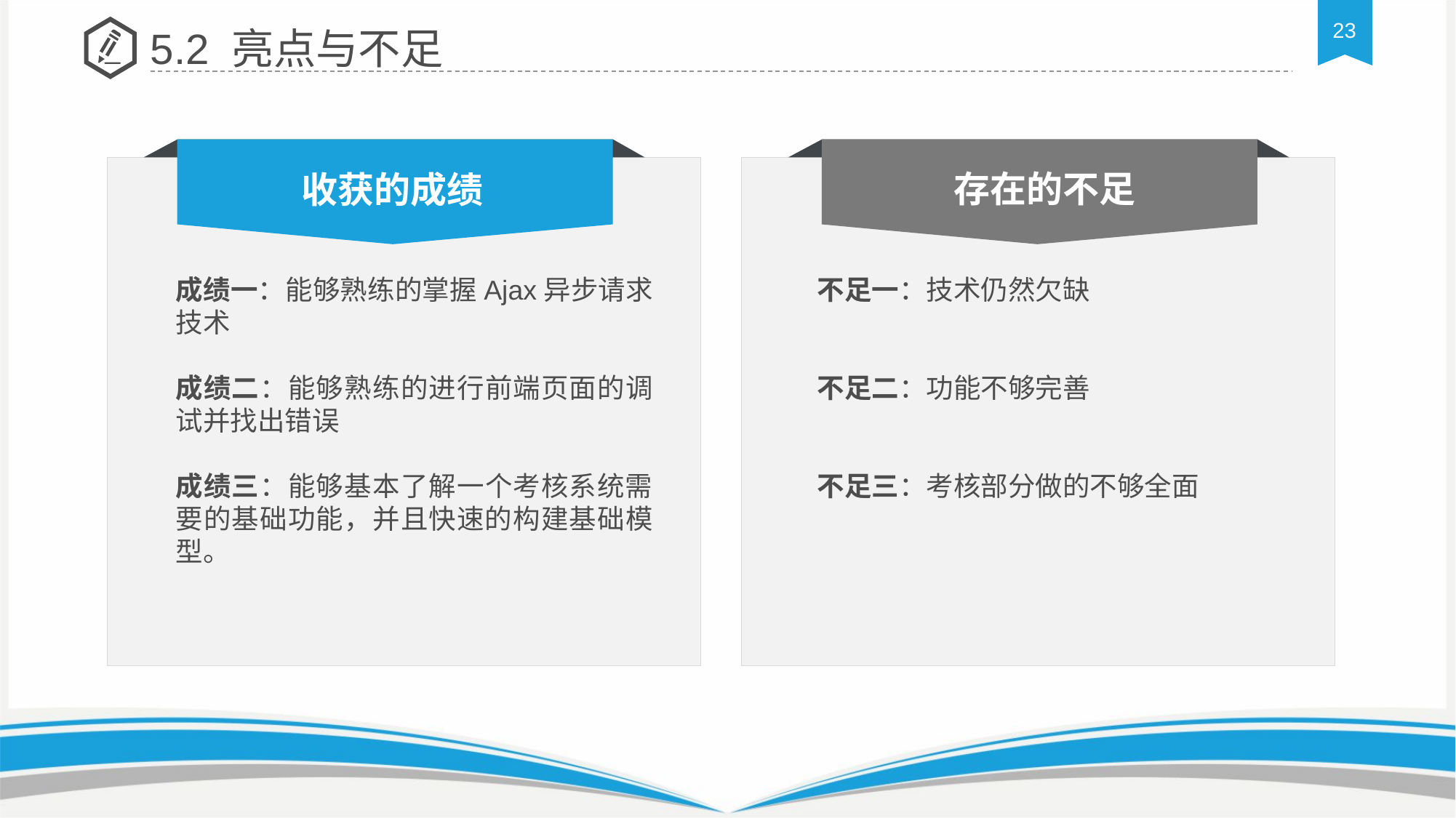

5.2 亮点与不足

存在的不足
收获的成绩
成绩一：能够熟练的掌握Ajax异步请求技术

成绩二：能够熟练的进行前端页面的调试并找出错误

成绩三：能够基本了解一个考核系统需要的基础功能，并且快速的构建基础模型。
不足一：技术仍然欠缺

不足二：功能不够完善

不足三：考核部分做的不够全面